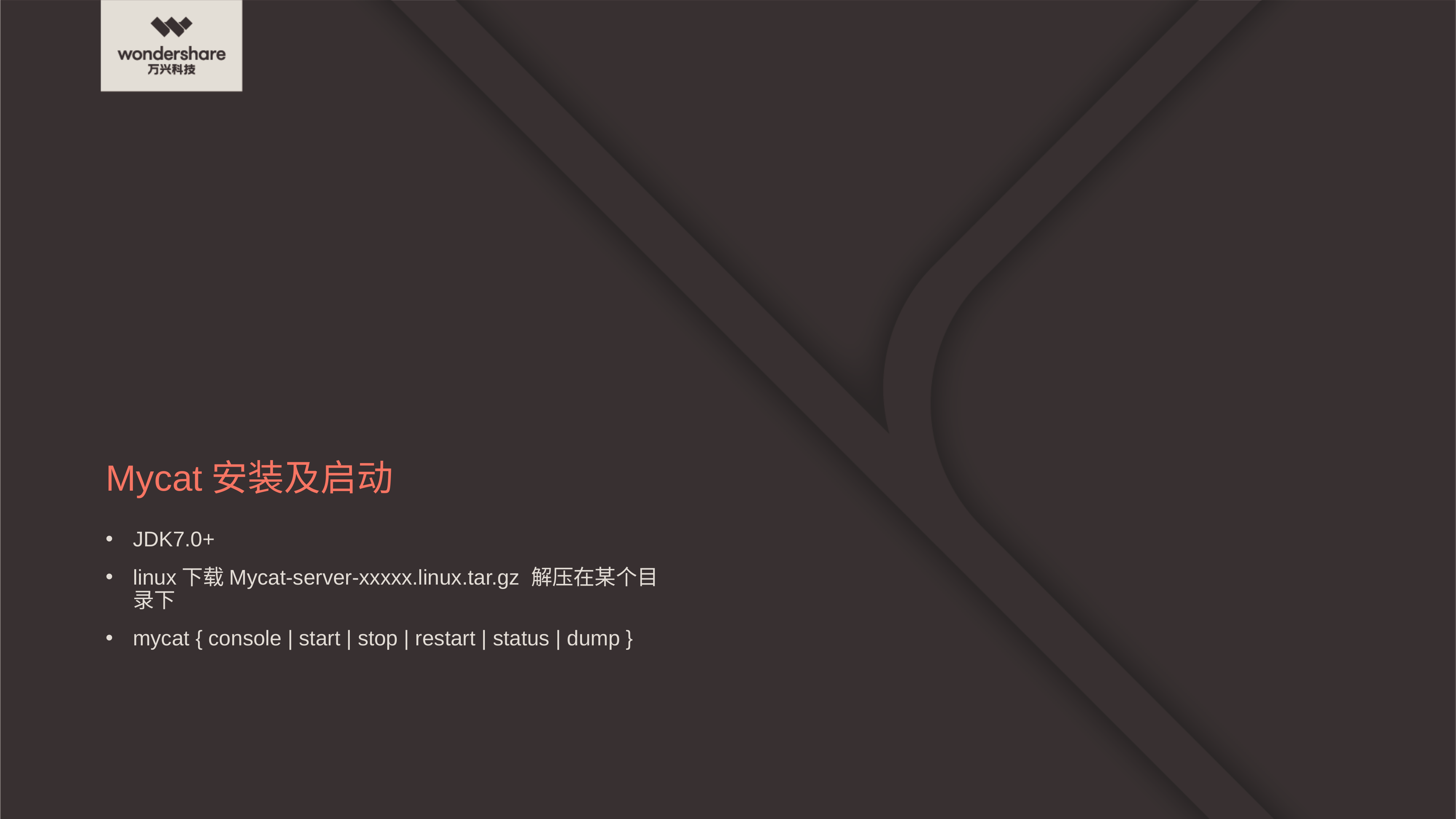

# Mycat安装及启动
JDK7.0+
linux下载Mycat-server-xxxxx.linux.tar.gz 解压在某个目录下
mycat { console | start | stop | restart | status | dump }